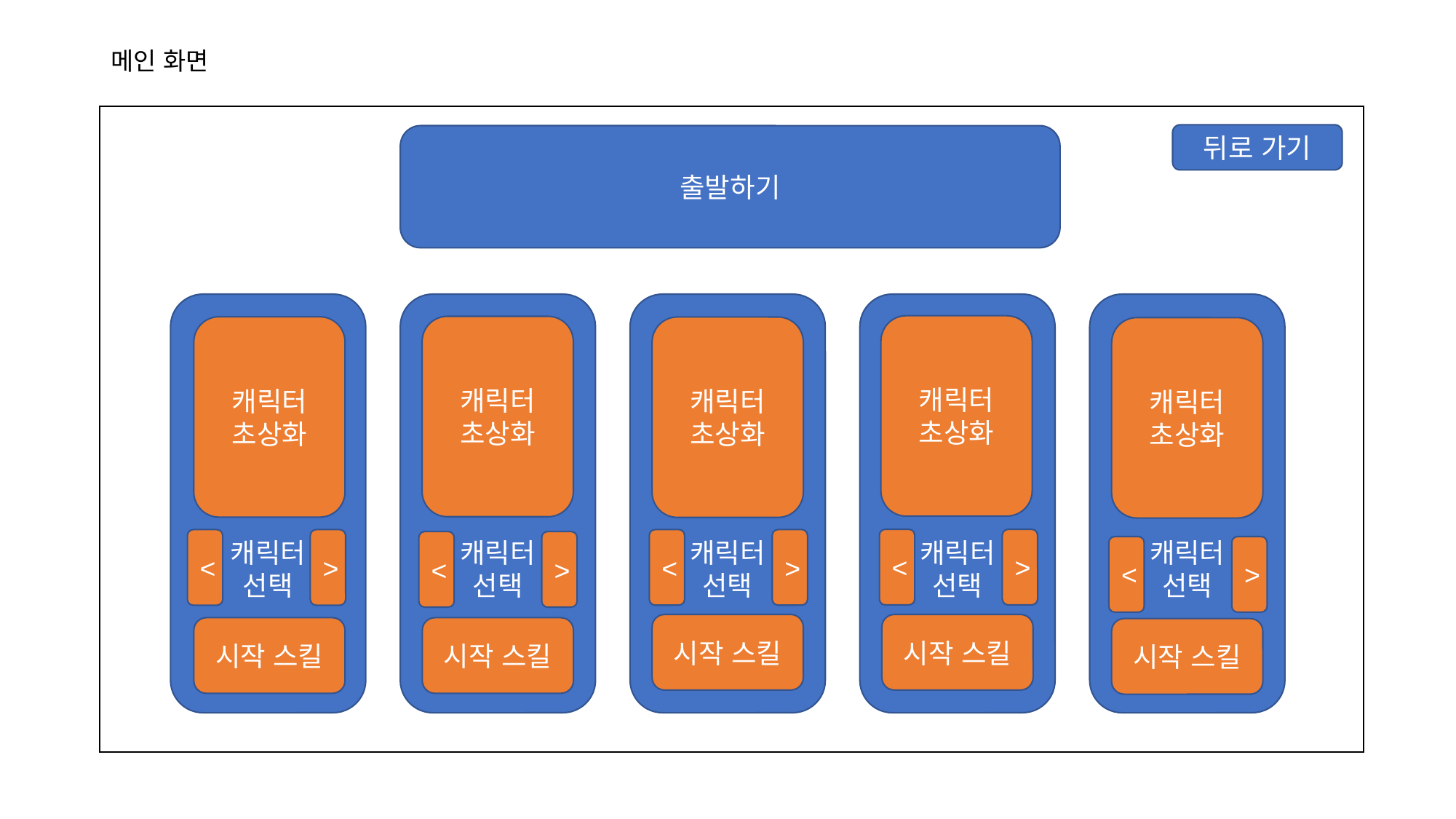

# 메인 화면

뒤로 가기
출발하기

캐릭터
선택

캐릭터
선택

캐릭터
선택

캐릭터
선택

캐릭터
선택
캐릭터 초상화
캐릭터 초상화
캐릭터 초상화
캐릭터 초상화
캐릭터 초상화
<
>
<
>
<
>
<
>
<
>
시작 스킬
시작 스킬
시작 스킬
시작 스킬
시작 스킬